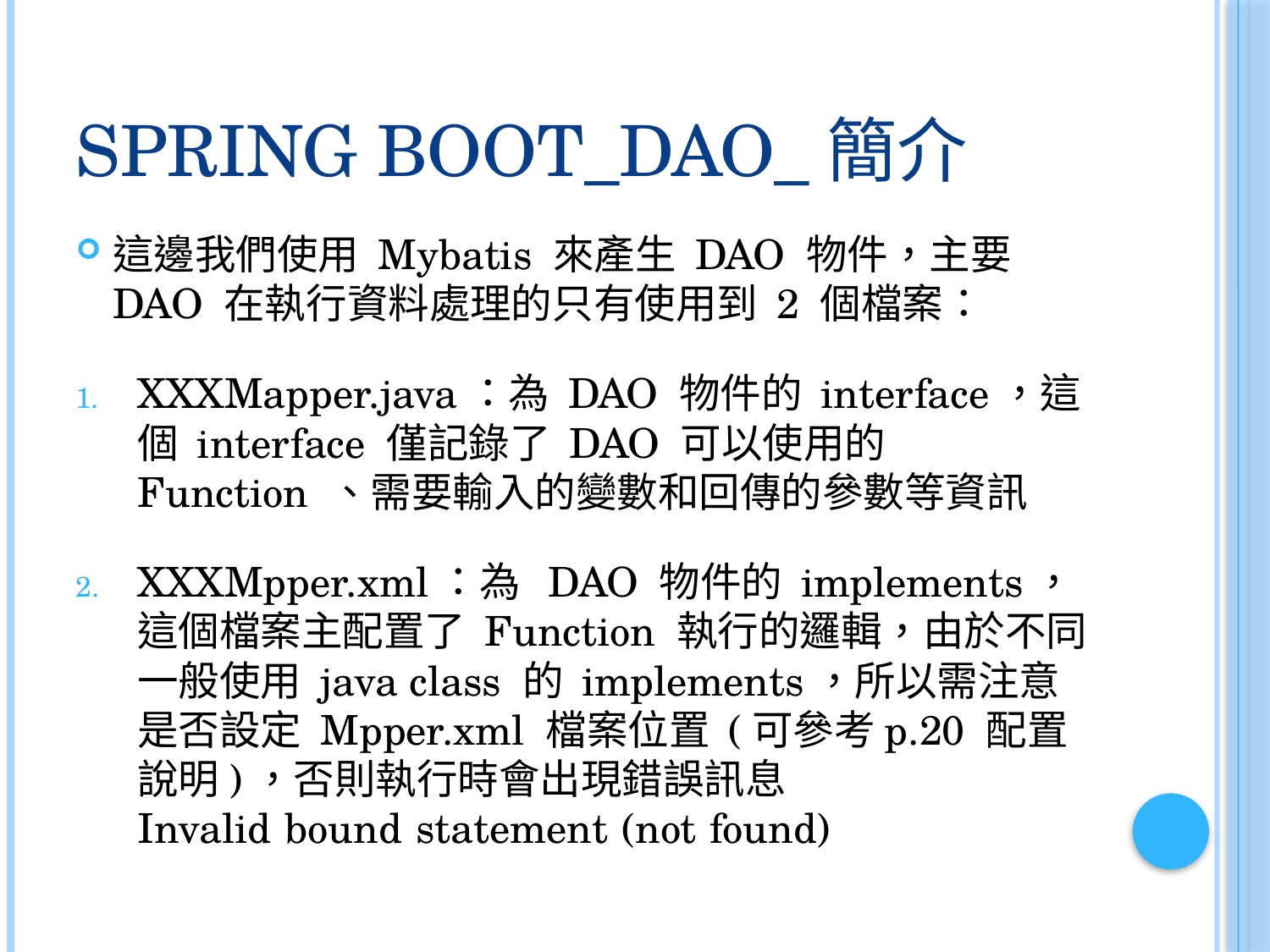

# Spring Boot_DAO_簡介
這邊我們使用 Mybatis 來產生 DAO 物件，主要 DAO 在執行資料處理的只有使用到 2 個檔案：

XXXMapper.java：為 DAO 物件的 interface，這個 interface 僅記錄了 DAO 可以使用的 Function 、需要輸入的變數和回傳的參數等資訊

XXXMpper.xml：為  DAO 物件的 implements，這個檔案主配置了 Function 執行的邏輯，由於不同一般使用 java class 的 implements，所以需注意是否設定 Mpper.xml 檔案位置 (可參考p.20 配置說明)，否則執行時會出現錯誤訊息 Invalid bound statement (not found)